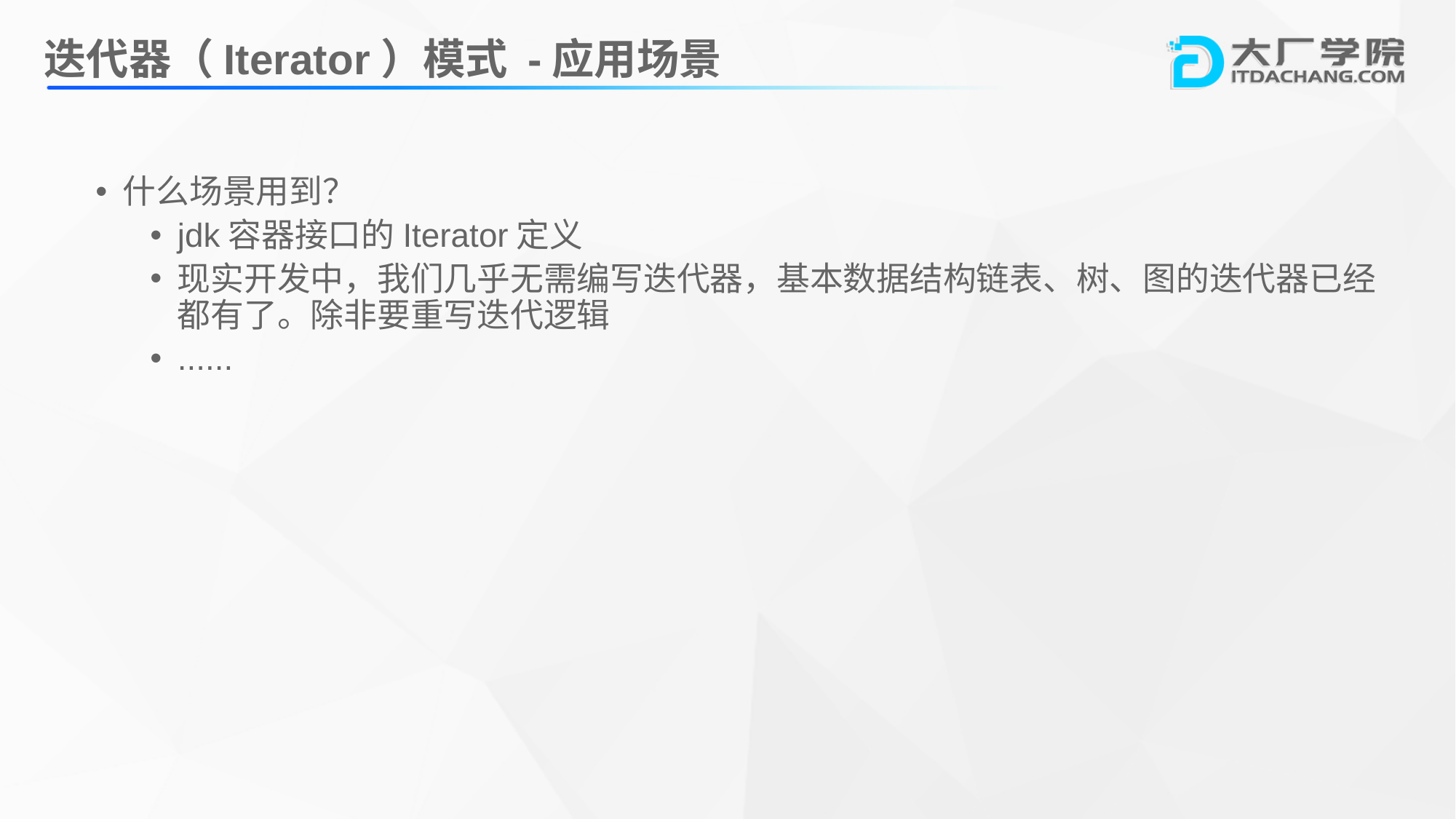

# 迭代器（Iterator）模式 -应用场景
什么场景用到？
jdk容器接口的Iterator定义
现实开发中，我们几乎无需编写迭代器，基本数据结构链表、树、图的迭代器已经都有了。除非要重写迭代逻辑
......